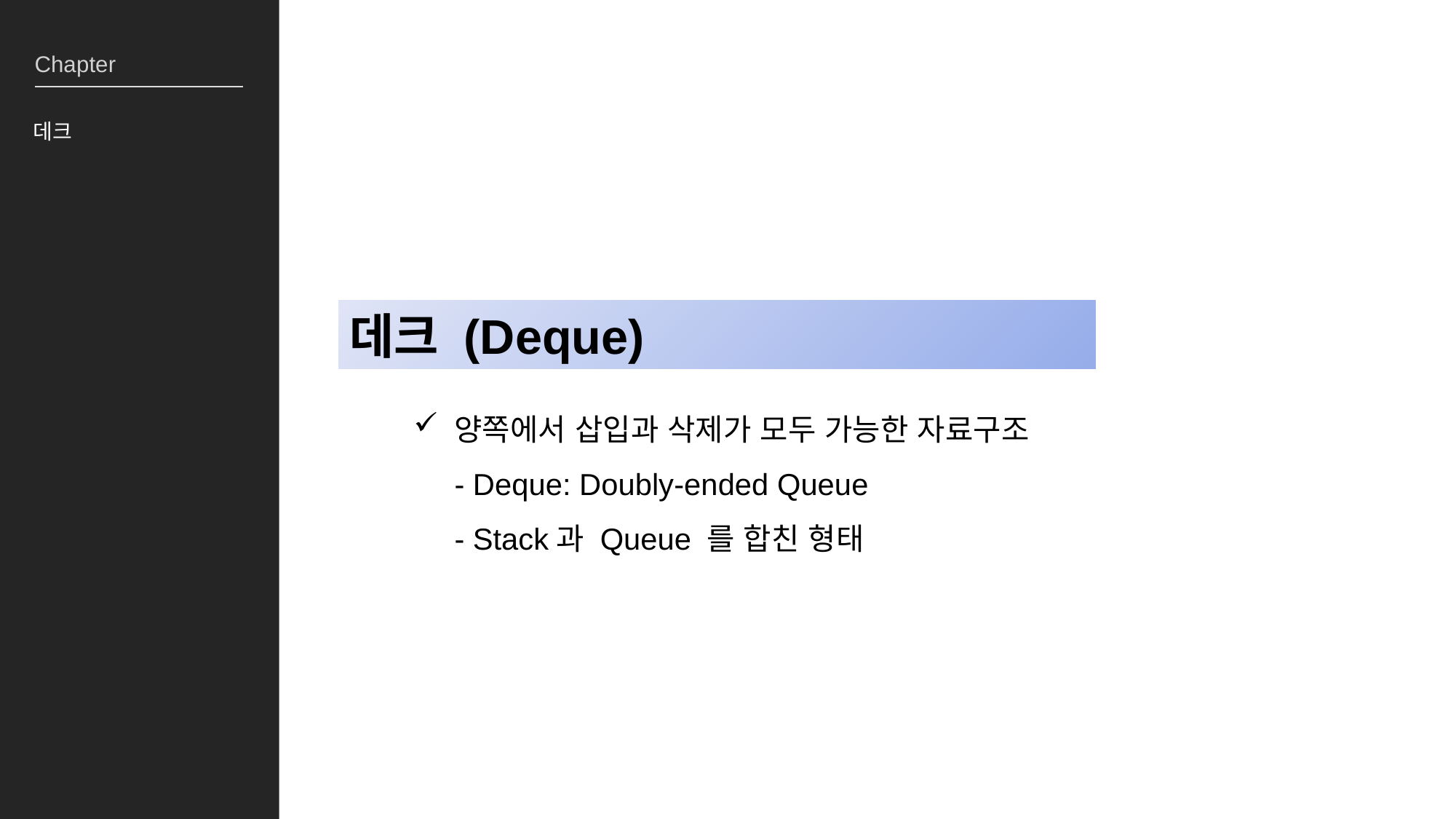

데크
데크 (Deque)
양쪽에서 삽입과 삭제가 모두 가능한 자료구조
- Deque: Doubly-ended Queue
- Stack과 Queue 를 합친 형태